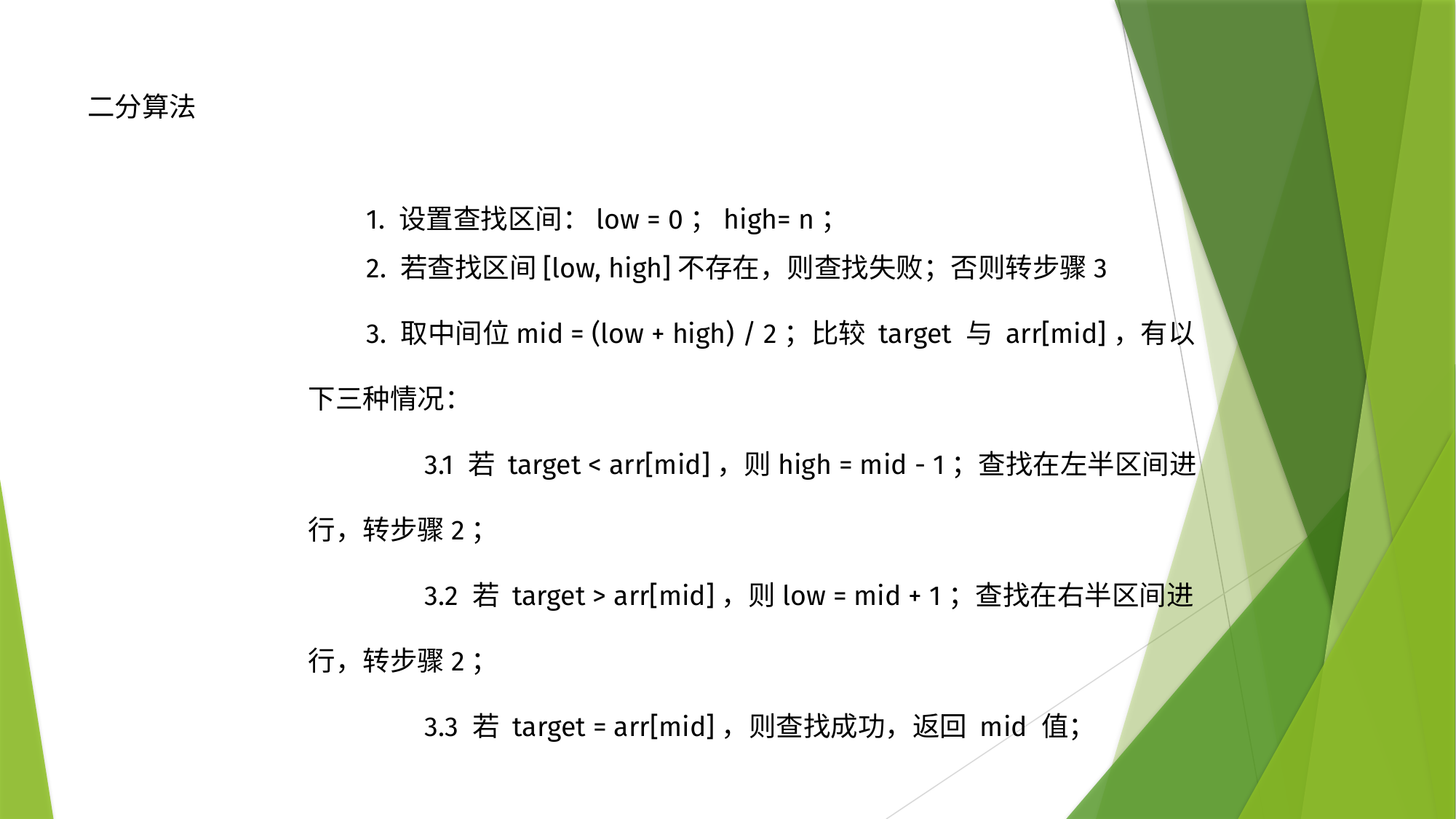

二分算法
        1. 设置查找区间：low = 0；high= n；
        2. 若查找区间[low, high]不存在，则查找失败；否则转步骤3
        3. 取中间位mid = (low + high) / 2；比较 target 与 arr[mid]，有以下三种情况：
                3.1 若 target < arr[mid]，则high = mid - 1；查找在左半区间进行，转步骤2；
                3.2 若 target > arr[mid]，则low = mid + 1；查找在右半区间进行，转步骤2；
                3.3 若 target = arr[mid]，则查找成功，返回 mid 值；